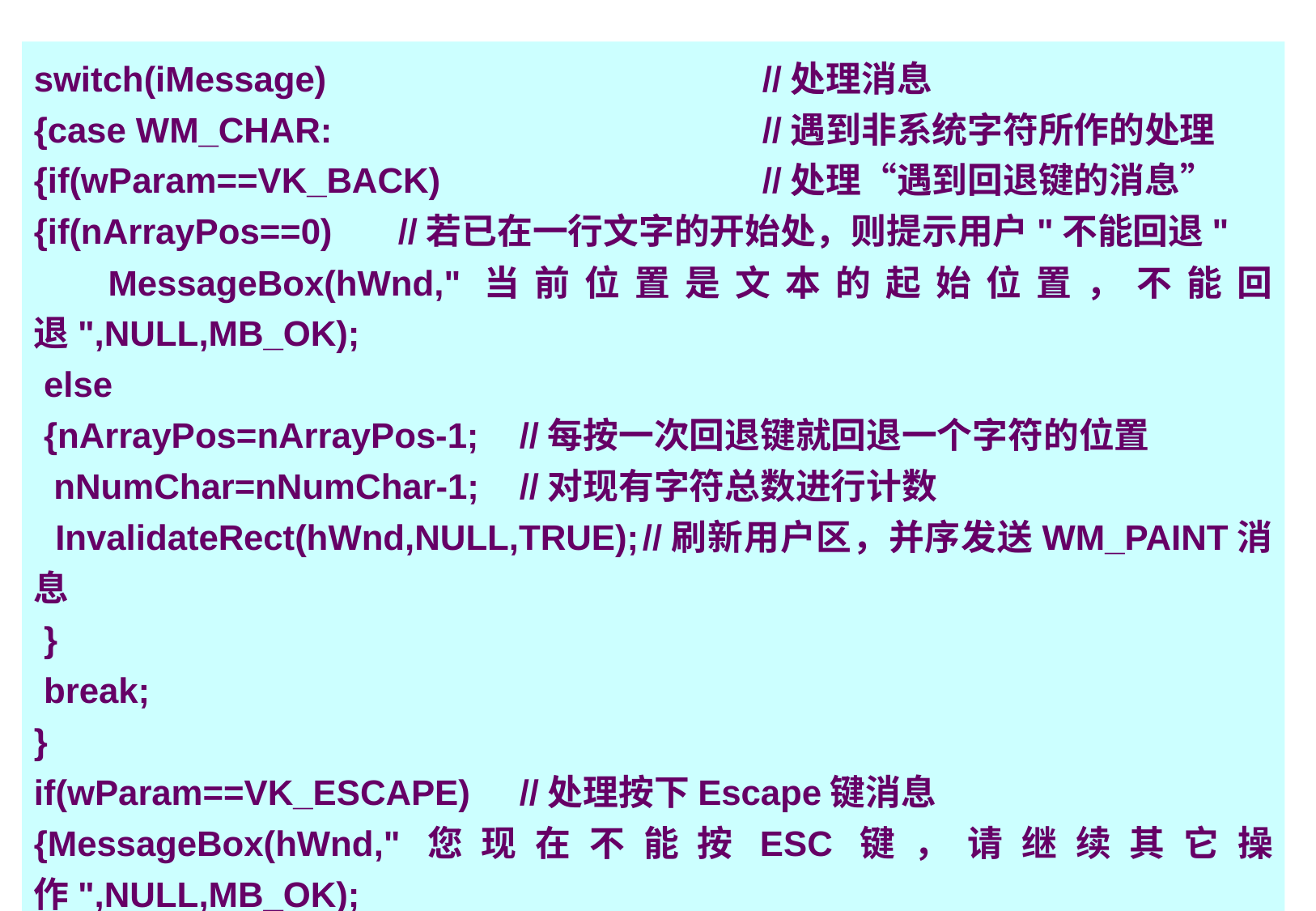

switch(iMessage)  				//处理消息
{case WM_CHAR:		 		//遇到非系统字符所作的处理
{if(wParam==VK_BACK)  			//处理“遇到回退键的消息”
{if(nArrayPos==0) 	//若已在一行文字的开始处，则提示用户"不能回退"
   MessageBox(hWnd,"当前位置是文本的起始位置，不能回退",NULL,MB_OK);
 else
 {nArrayPos=nArrayPos-1; 	//每按一次回退键就回退一个字符的位置
  nNumChar=nNumChar-1;	//对现有字符总数进行计数
  InvalidateRect(hWnd,NULL,TRUE);	//刷新用户区，并序发送WM_PAINT消息
 }
 break;
}
if(wParam==VK_ESCAPE) 	//处理按下Escape键消息
{MessageBox(hWnd,"您现在不能按ESC键，请继续其它操作",NULL,MB_OK);
	break;
}